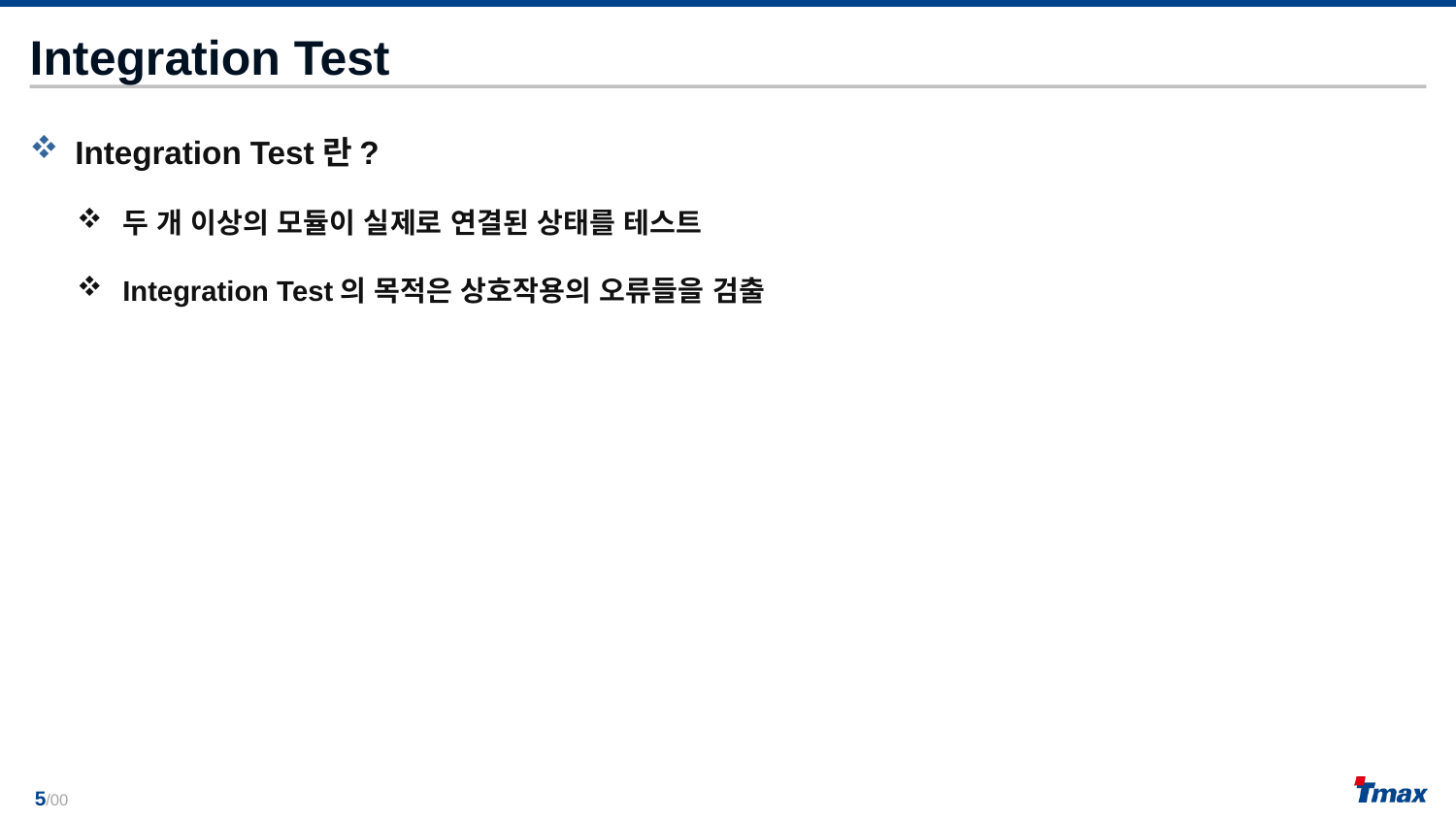

# Integration Test
Integration Test란?
두 개 이상의 모듈이 실제로 연결된 상태를 테스트
Integration Test의 목적은 상호작용의 오류들을 검출